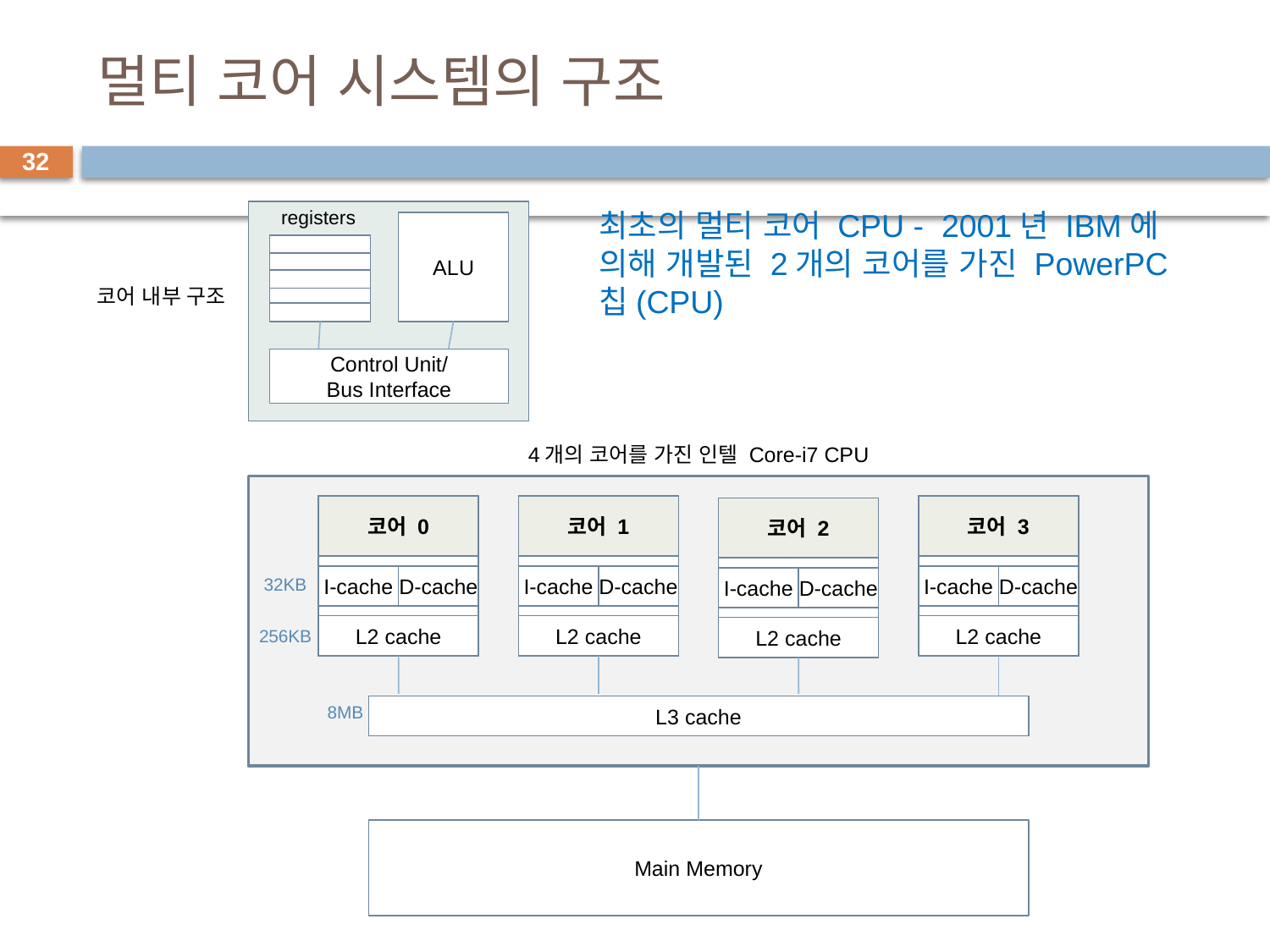

# 멀티 코어 시스템의 구조
32
registers
최초의 멀티 코어 CPU -  2001년 IBM에 의해 개발된 2개의 코어를 가진 PowerPC 칩(CPU)

ALU

코어 내부 구조
Control Unit/
Bus Interface
4개의 코어를 가진 인텔 Core-i7 CPU

코어 0
I-cache
D-cache
L2 cache

코어 1
I-cache
D-cache
L2 cache

코어 3
I-cache
D-cache
L2 cache

코어 2
I-cache
D-cache
L2 cache
32KB
256KB
8MB
L3 cache
Main Memory